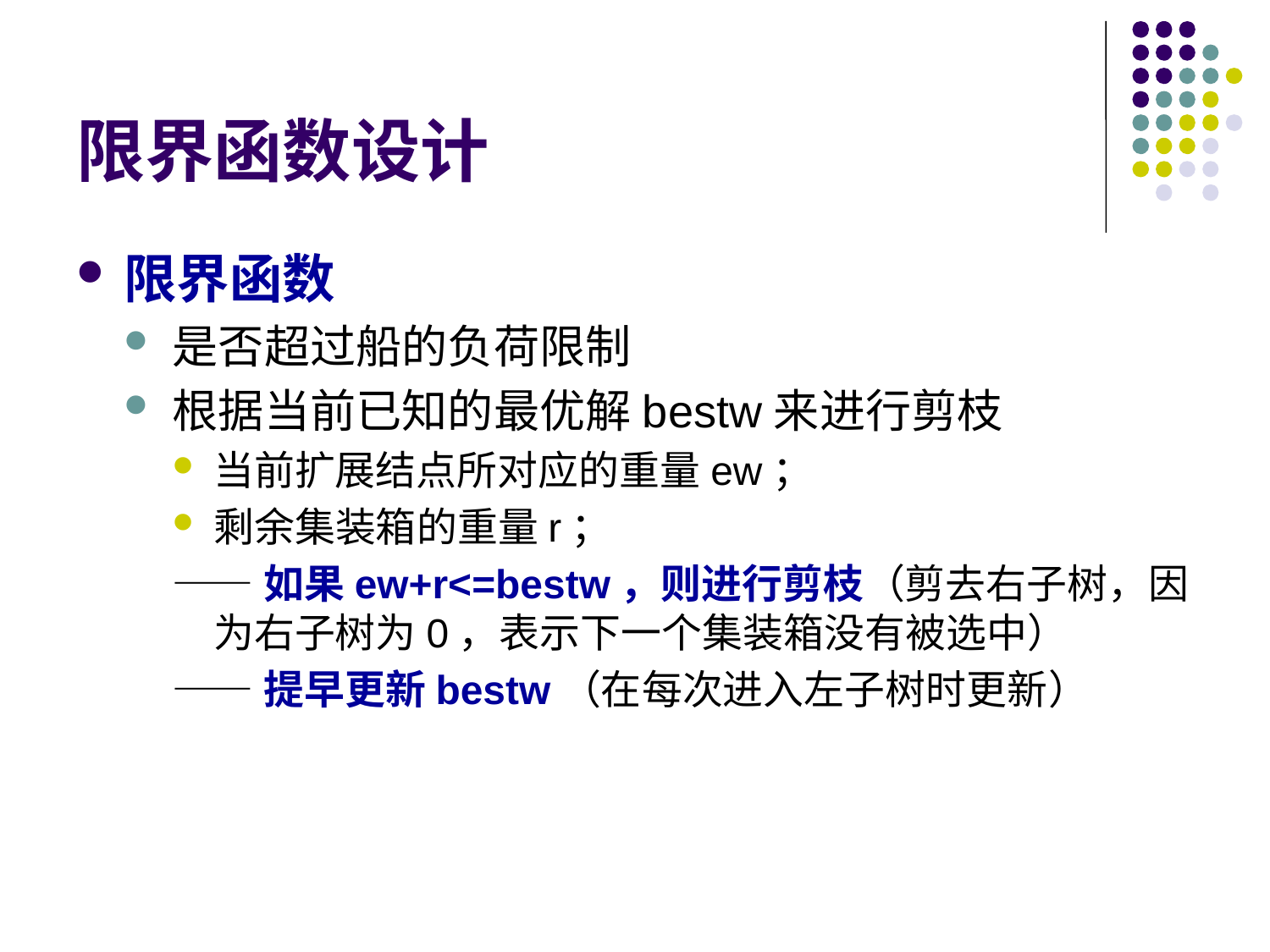

# 限界函数设计
限界函数
是否超过船的负荷限制
根据当前已知的最优解bestw来进行剪枝
当前扩展结点所对应的重量ew；
剩余集装箱的重量r；
——如果ew+r<=bestw，则进行剪枝（剪去右子树，因为右子树为0，表示下一个集装箱没有被选中）
——提早更新bestw（在每次进入左子树时更新）